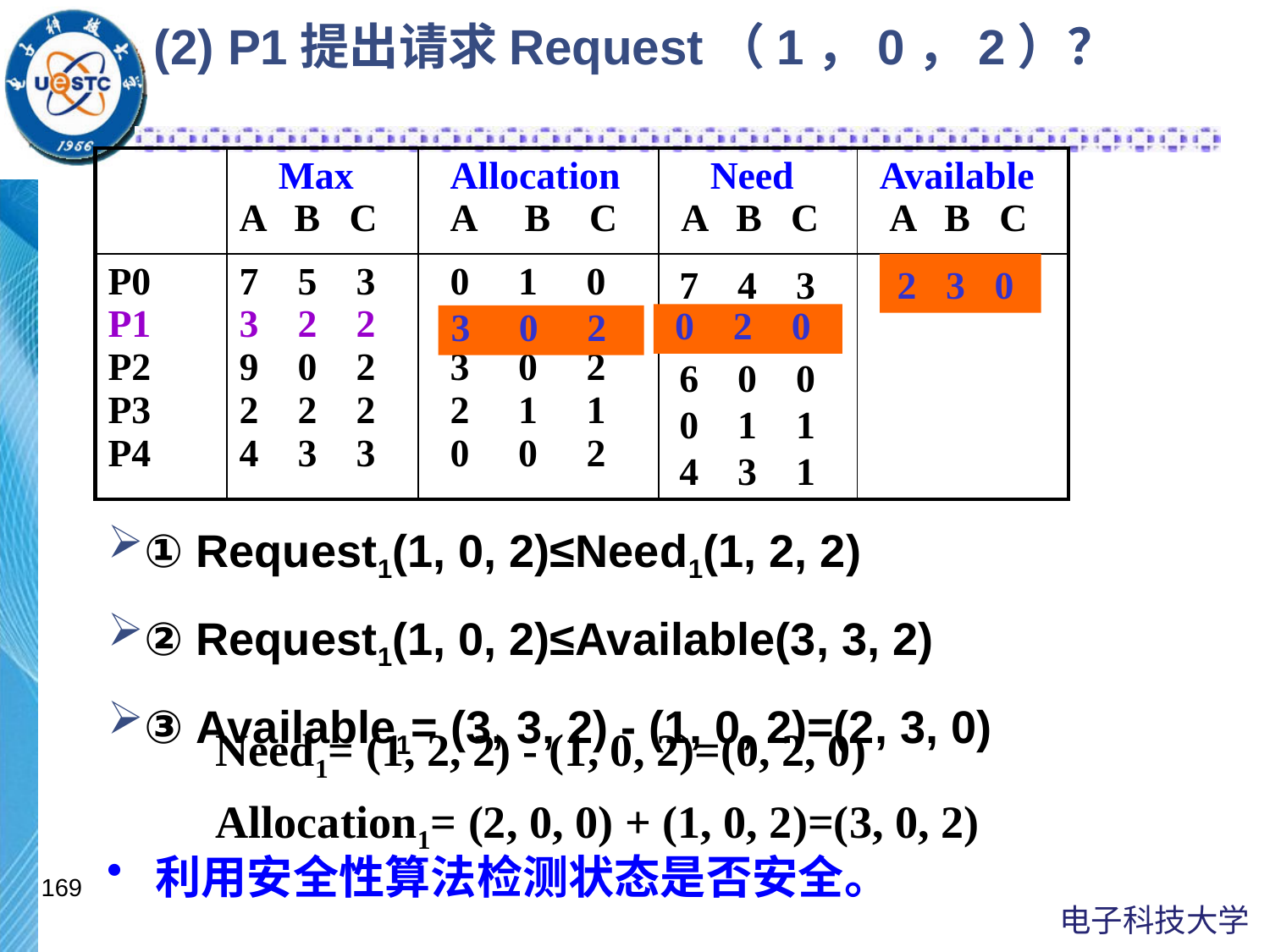

# (2) P1提出请求Request（1，0，2）？
|  | Max A B C | Allocation A B C | Need A B C | Available A B C |
| --- | --- | --- | --- | --- |
| P0 P1 P2 P3 P4 | 7 5 3 3 2 2 9 0 2 2 2 2 4 3 3 | 0 1 0 2 0 0 3 0 2 2 1 1 0 0 2 |  |  |
2   3   0
7    4    3
1    2    2
6    0    0
0    1    1
4    3    1
3    3    2
0    2    0
3     0     2
① Request1(1, 0, 2)≤Need1(1, 2, 2)
② Request1(1, 0, 2)≤Available(3, 3, 2)
③ Available1= (3, 3, 2) - (1, 0, 2)=(2, 3, 0)
Need1= (1, 2, 2) - (1, 0, 2)=(0, 2, 0)
Allocation1= (2, 0, 0) + (1, 0, 2)=(3, 0, 2)
利用安全性算法检测状态是否安全。
169